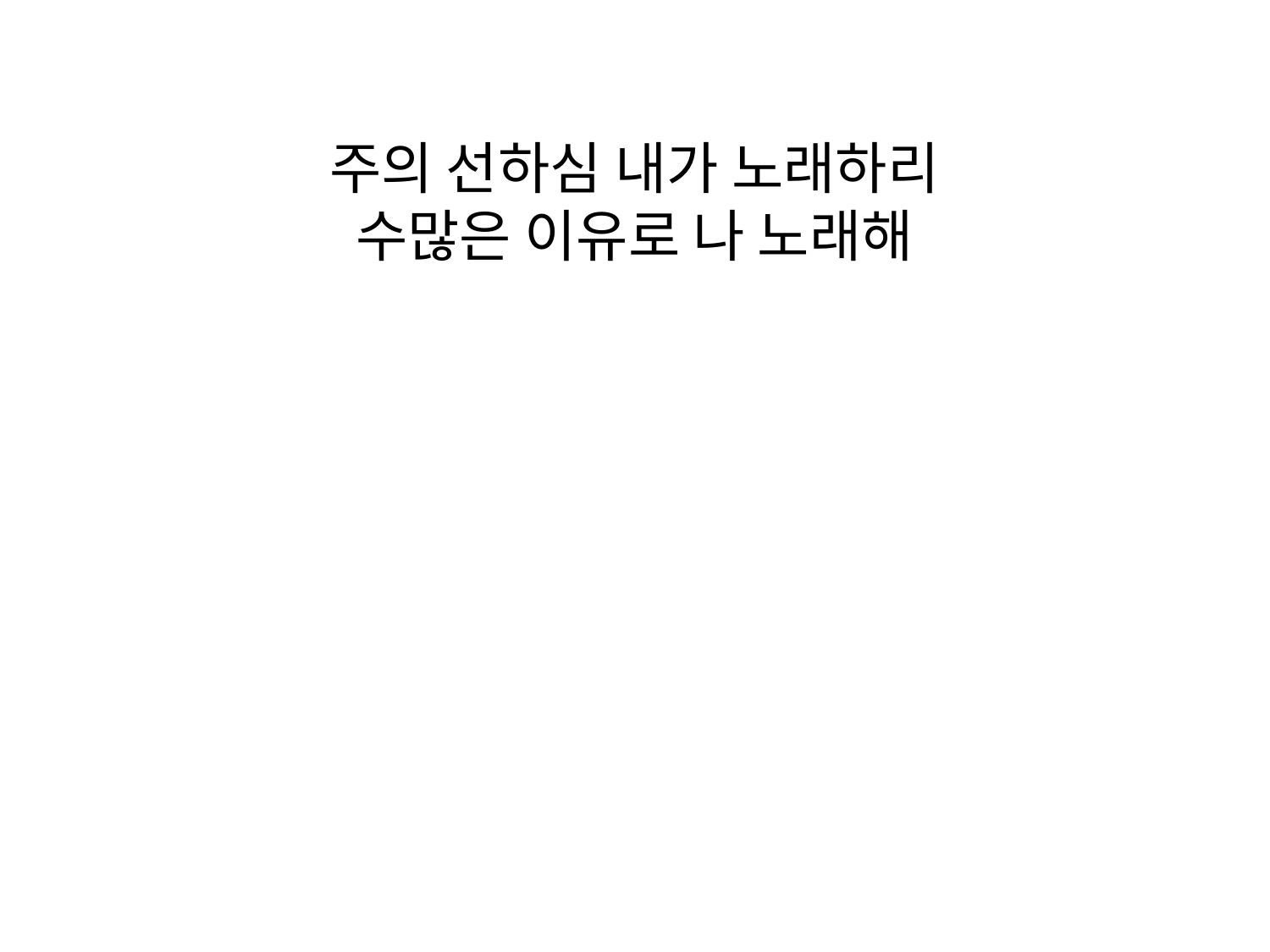

#
주의 선하심 내가 노래하리
수많은 이유로 나 노래해